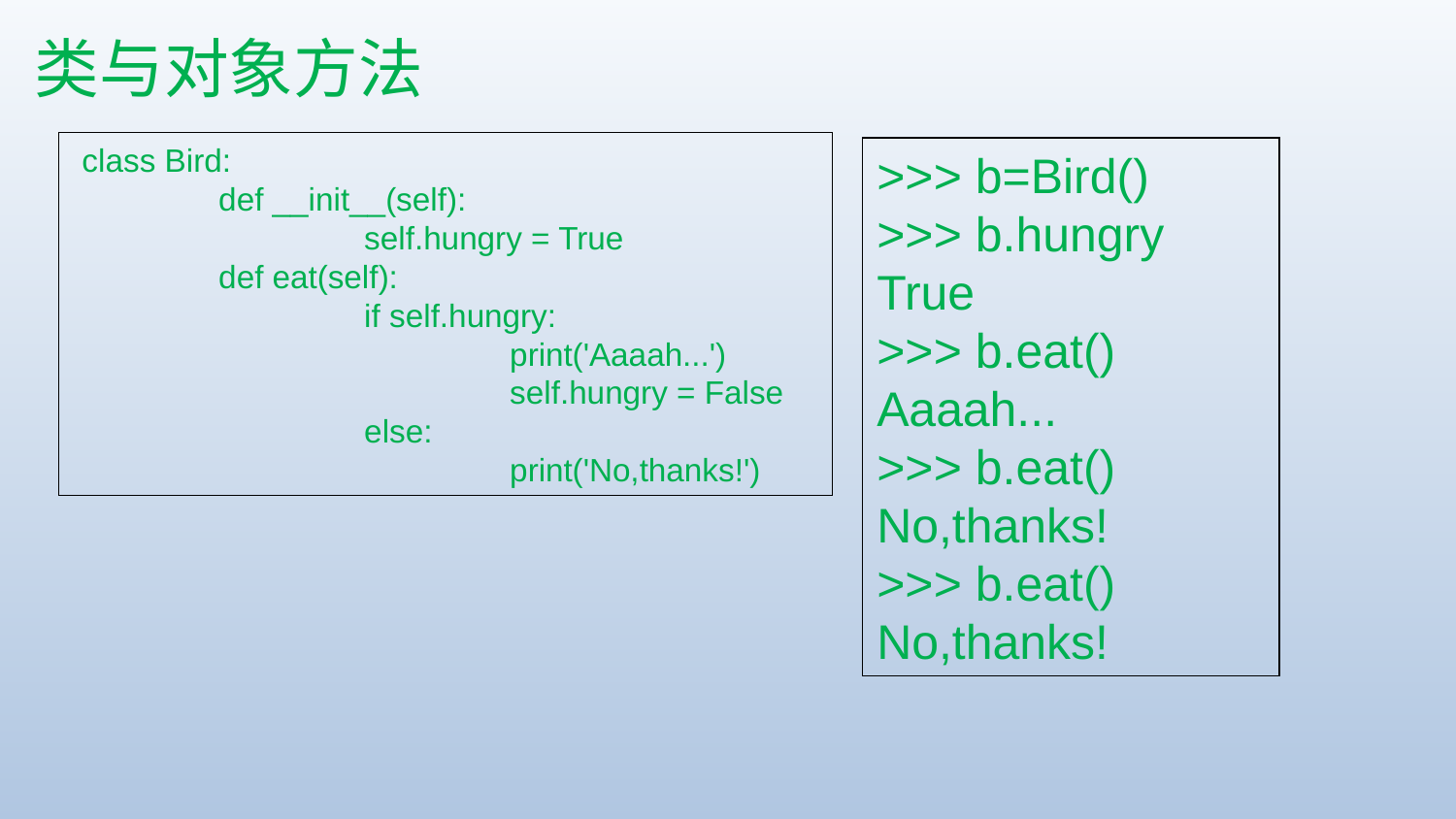

类与对象方法

 class Bird:
	def __init__(self):
		self.hungry = True
	def eat(self):
		if self.hungry:
			print('Aaaah...')
			self.hungry = False
		else:
			print('No,thanks!')
>>> b=Bird()
>>> b.hungry
True
>>> b.eat()
Aaaah...
>>> b.eat()
No,thanks!
>>> b.eat()
No,thanks!